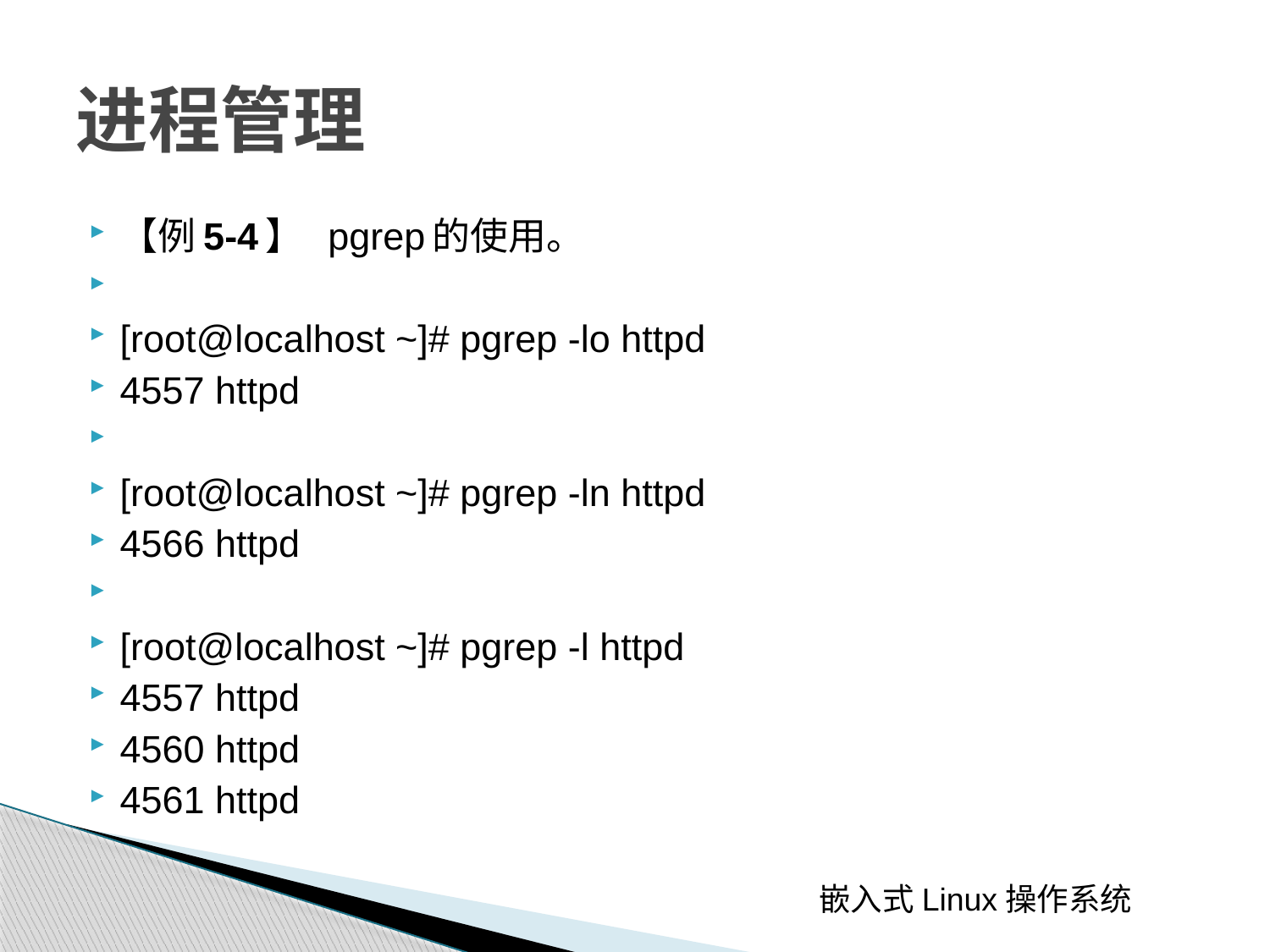

# 进程管理
【例5-4】  pgrep的使用。

[root@localhost ~]# pgrep -lo httpd
4557 httpd

[root@localhost ~]# pgrep -ln httpd
4566 httpd

[root@localhost ~]# pgrep -l httpd
4557 httpd
4560 httpd
4561 httpd

         嵌入式Linux操作系统